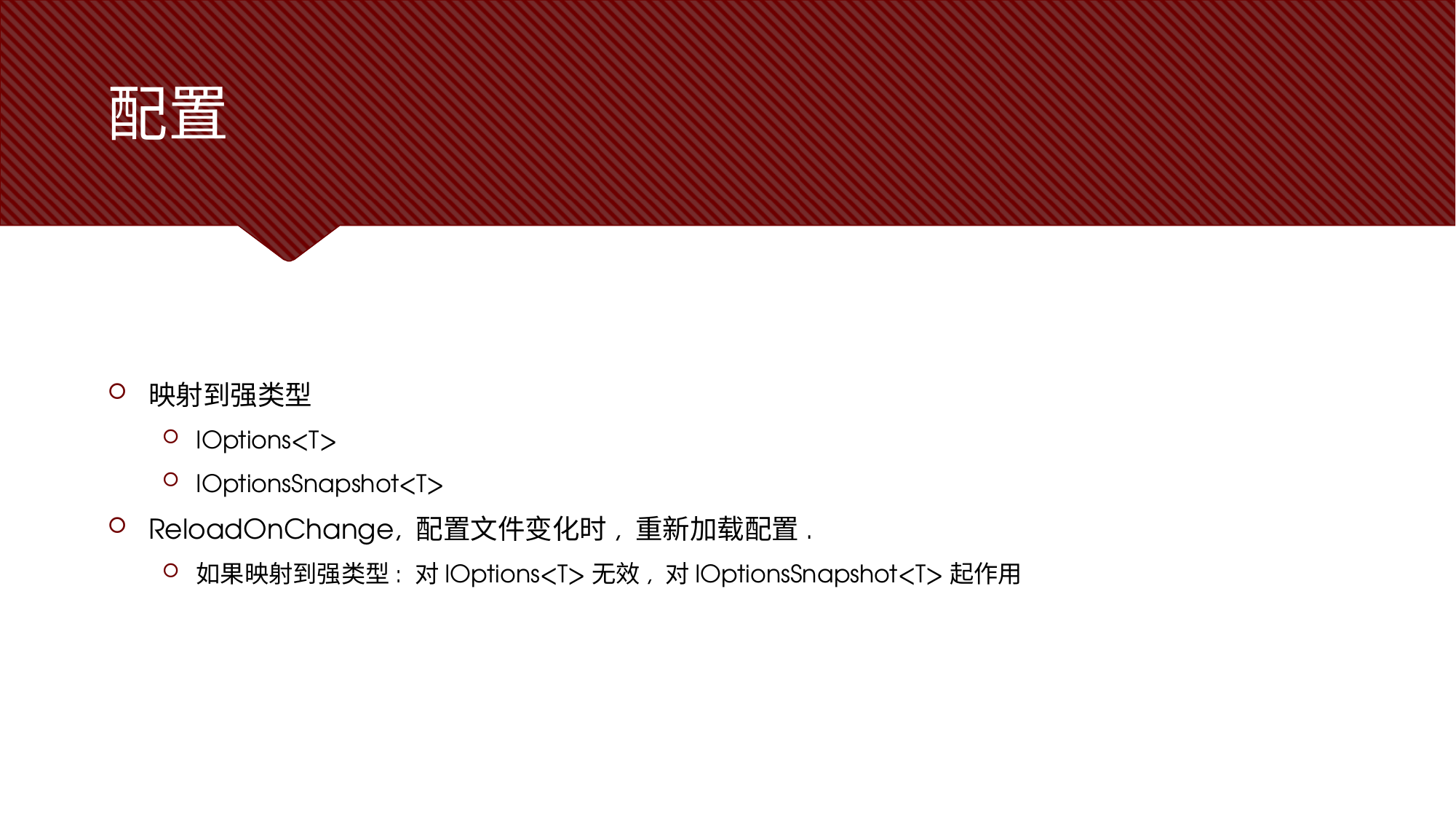

# 配置
映射到强类型
IOptions<T>
IOptionsSnapshot<T>
ReloadOnChange, 配置文件变化时, 重新加载配置.
如果映射到强类型: 对IOptions<T>无效, 对IOptionsSnapshot<T>起作用